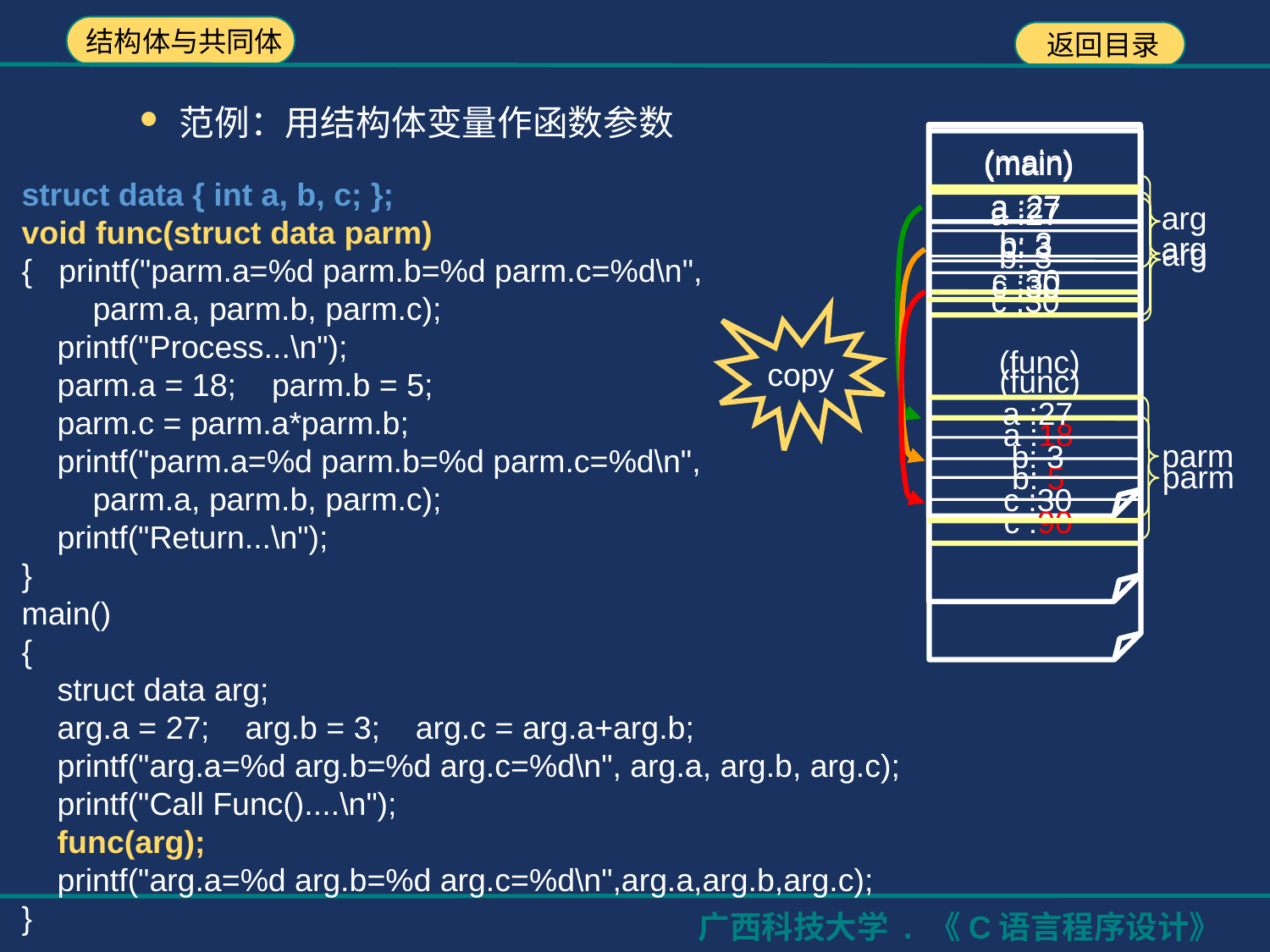

范例：用结构体变量作函数参数

(main)
a :27
b: 3
c :30

arg

(main)

arg
a :27
b: 3
c :30

(func)
a :27
b: 3
c :30

parm

copy

(main)
a :27
b: 3
c :30

arg

(func)
a :18
b: 5
c :90

parm

struct data { int a, b, c; };
void func(struct data parm)
{   printf("parm.a=%d parm.b=%d parm.c=%d\n",
        parm.a, parm.b, parm.c);
    printf("Process...\n");
    parm.a = 18;    parm.b = 5;
    parm.c = parm.a*parm.b;
    printf("parm.a=%d parm.b=%d parm.c=%d\n",
        parm.a, parm.b, parm.c);
    printf("Return...\n");
}
main()
{
    struct data arg;
    arg.a = 27;    arg.b = 3;    arg.c = arg.a+arg.b;
    printf("arg.a=%d arg.b=%d arg.c=%d\n", arg.a, arg.b, arg.c);
    printf("Call Func()....\n");
    func(arg);
    printf("arg.a=%d arg.b=%d arg.c=%d\n",arg.a,arg.b,arg.c);
}